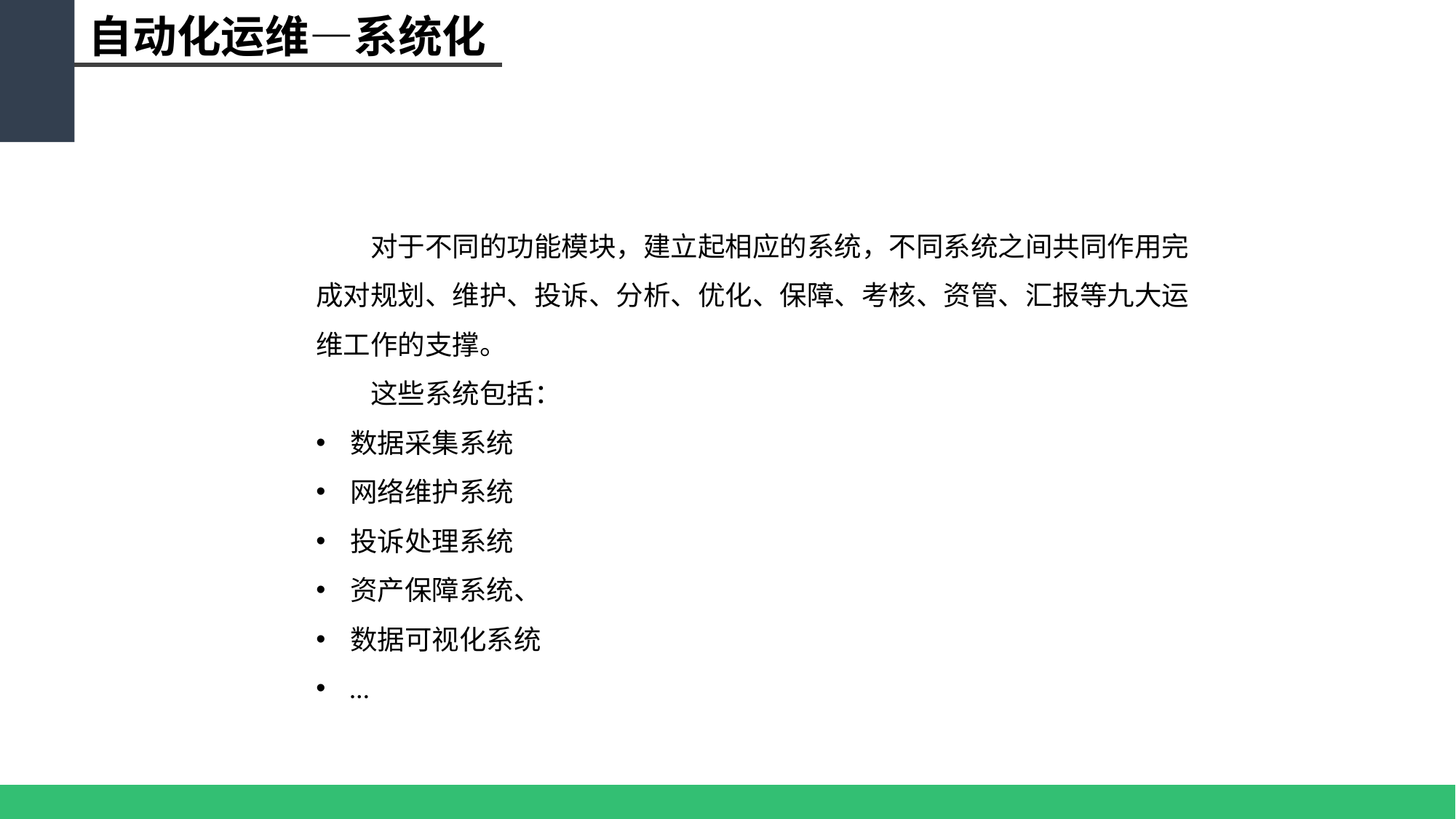

# 自动化运维—系统化
对于不同的功能模块，建立起相应的系统，不同系统之间共同作用完成对规划、维护、投诉、分析、优化、保障、考核、资管、汇报等九大运维工作的支撑。
这些系统包括：
数据采集系统
网络维护系统
投诉处理系统
资产保障系统、
数据可视化系统
…